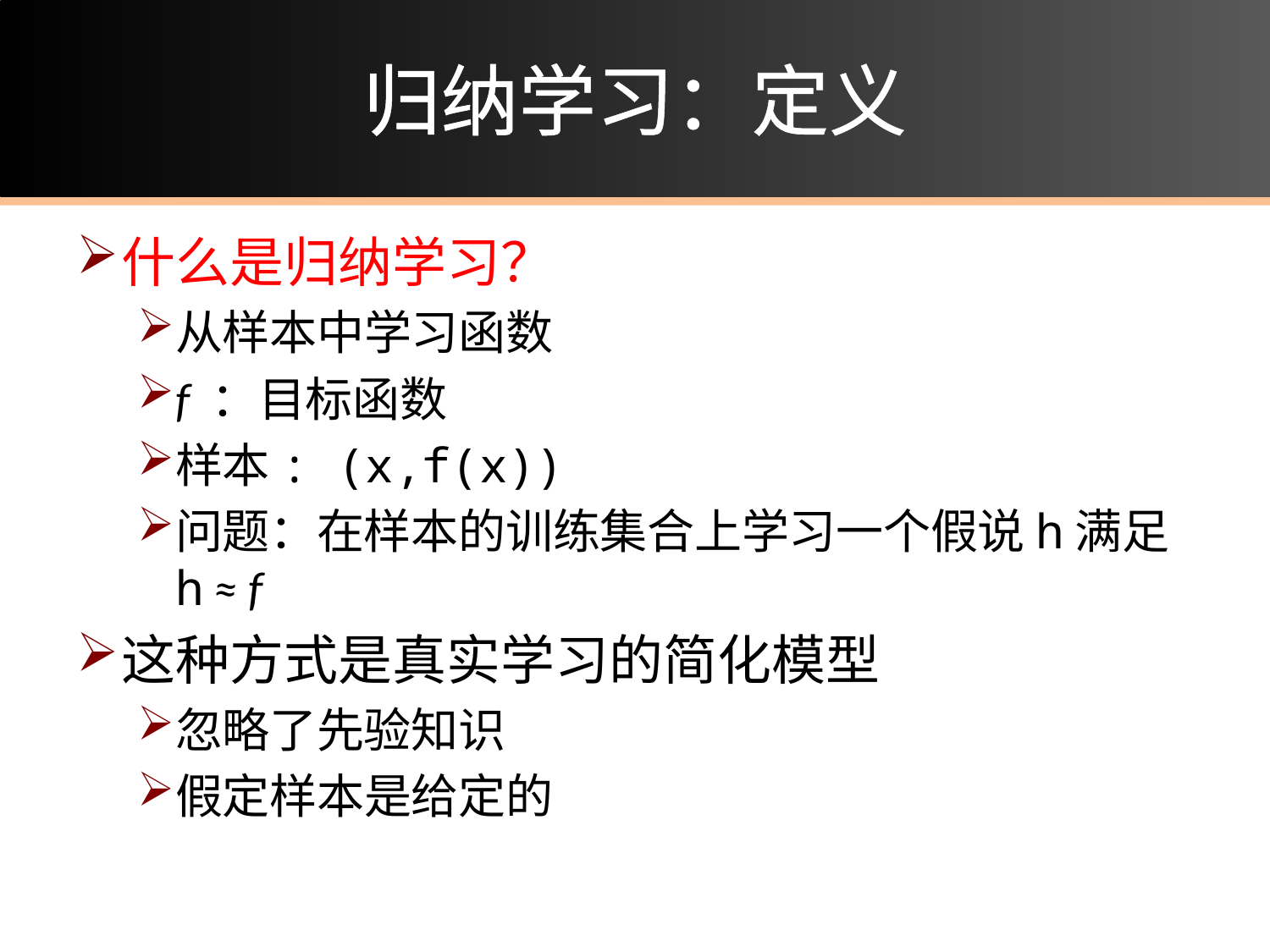

# 归纳学习：定义
什么是归纳学习？
从样本中学习函数
f ：目标函数
样本: (x,f(x))
问题：在样本的训练集合上学习一个假说h满足h ≈ f
这种方式是真实学习的简化模型
忽略了先验知识
假定样本是给定的